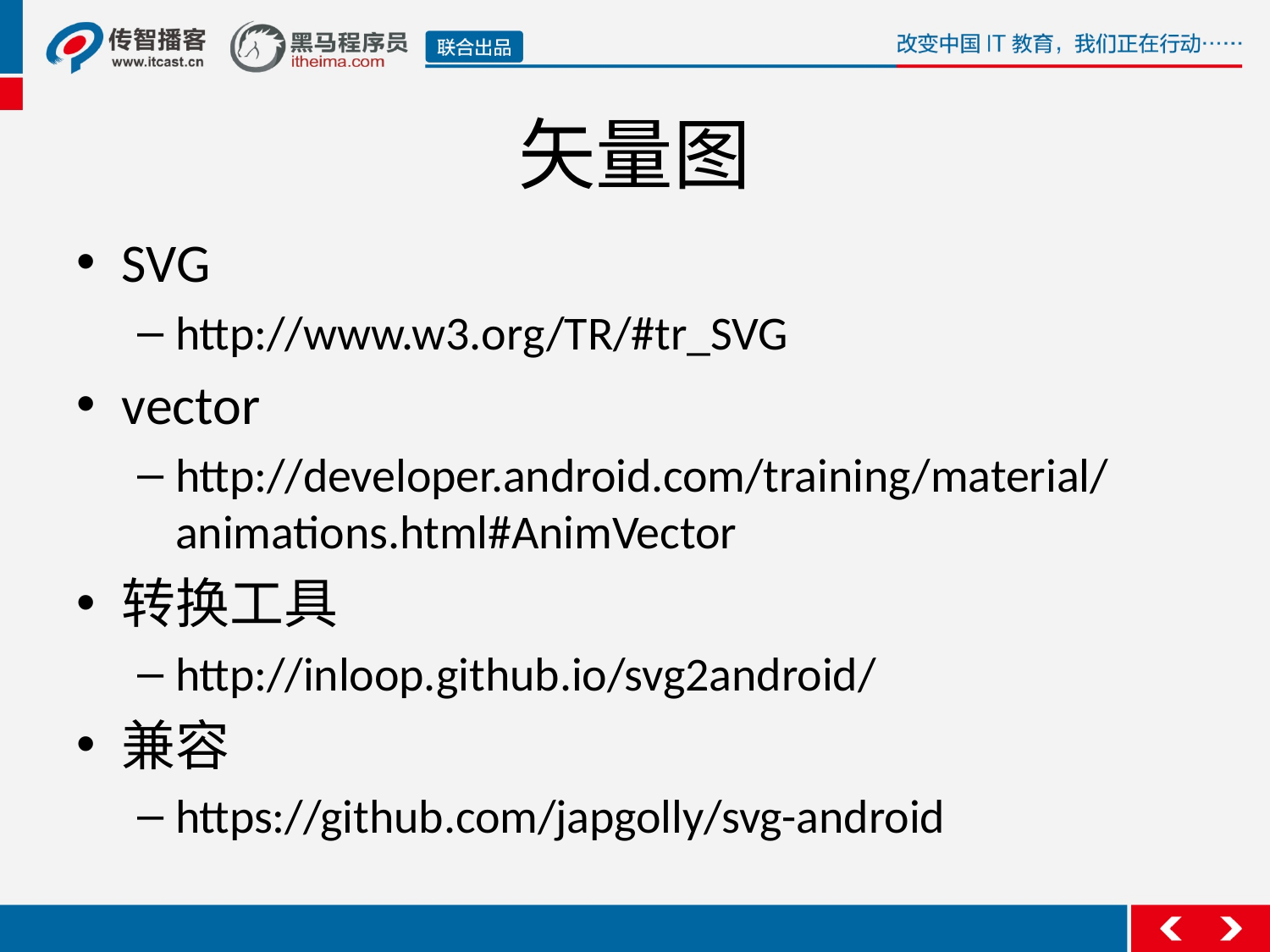

# 矢量图
SVG
http://www.w3.org/TR/#tr_SVG
vector
http://developer.android.com/training/material/animations.html#AnimVector
转换工具
http://inloop.github.io/svg2android/
兼容
https://github.com/japgolly/svg-android